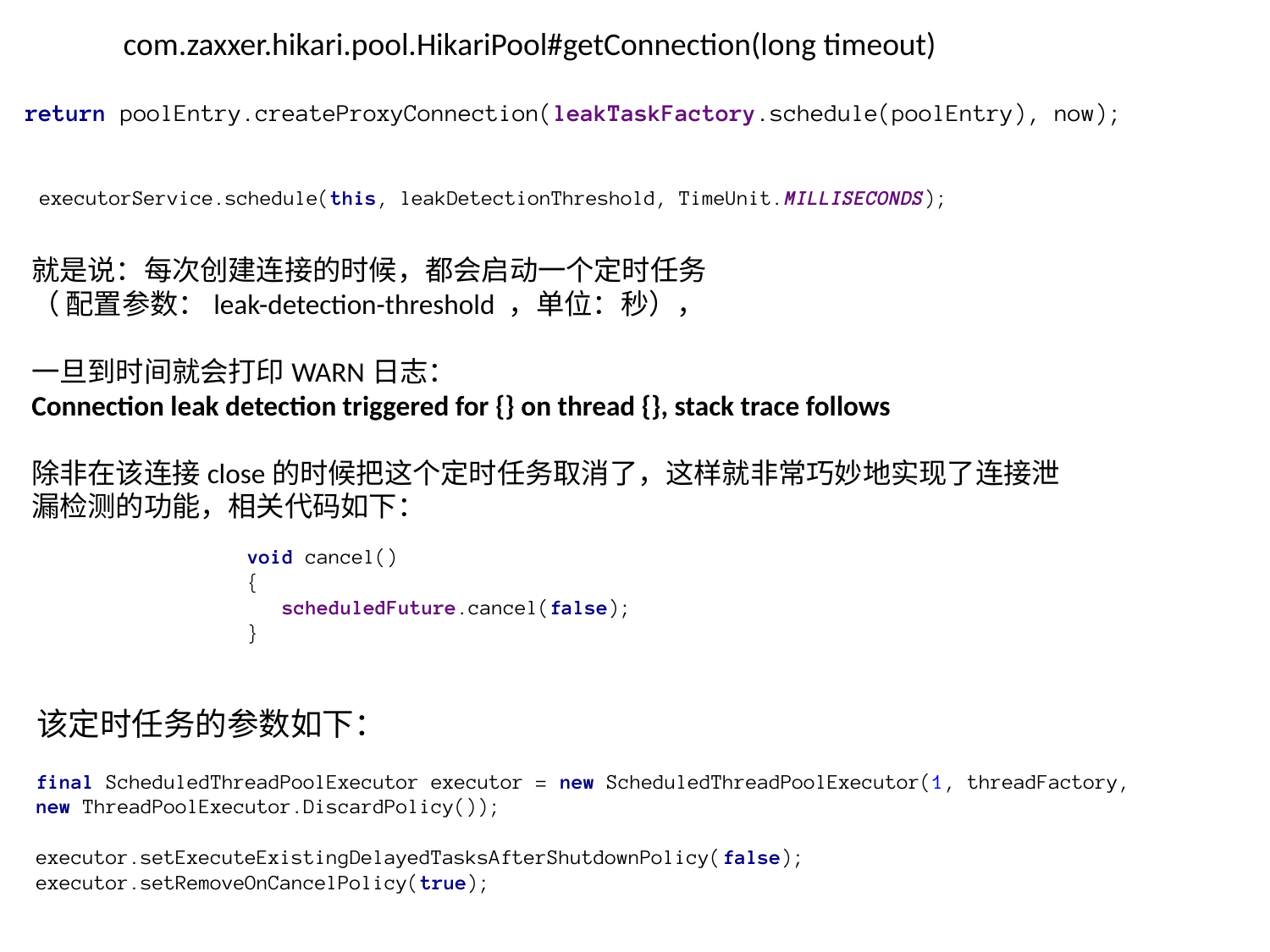

com.zaxxer.hikari.pool.HikariPool#getConnection(long timeout)
return poolEntry.createProxyConnection(leakTaskFactory.schedule(poolEntry), now);
executorService.schedule(this, leakDetectionThreshold, TimeUnit.MILLISECONDS);
就是说：每次创建连接的时候，都会启动一个定时任务
（ 配置参数：leak-detection-threshold ，单位：秒），

一旦到时间就会打印WARN日志：
Connection leak detection triggered for {} on thread {}, stack trace follows

除非在该连接close的时候把这个定时任务取消了，这样就非常巧妙地实现了连接泄漏检测的功能，相关代码如下：
void cancel()
{
   scheduledFuture.cancel(false);
}
该定时任务的参数如下：

final ScheduledThreadPoolExecutor executor = new ScheduledThreadPoolExecutor(1, threadFactory, new ThreadPoolExecutor.DiscardPolicy());
executor.setExecuteExistingDelayedTasksAfterShutdownPolicy(false);
executor.setRemoveOnCancelPolicy(true);